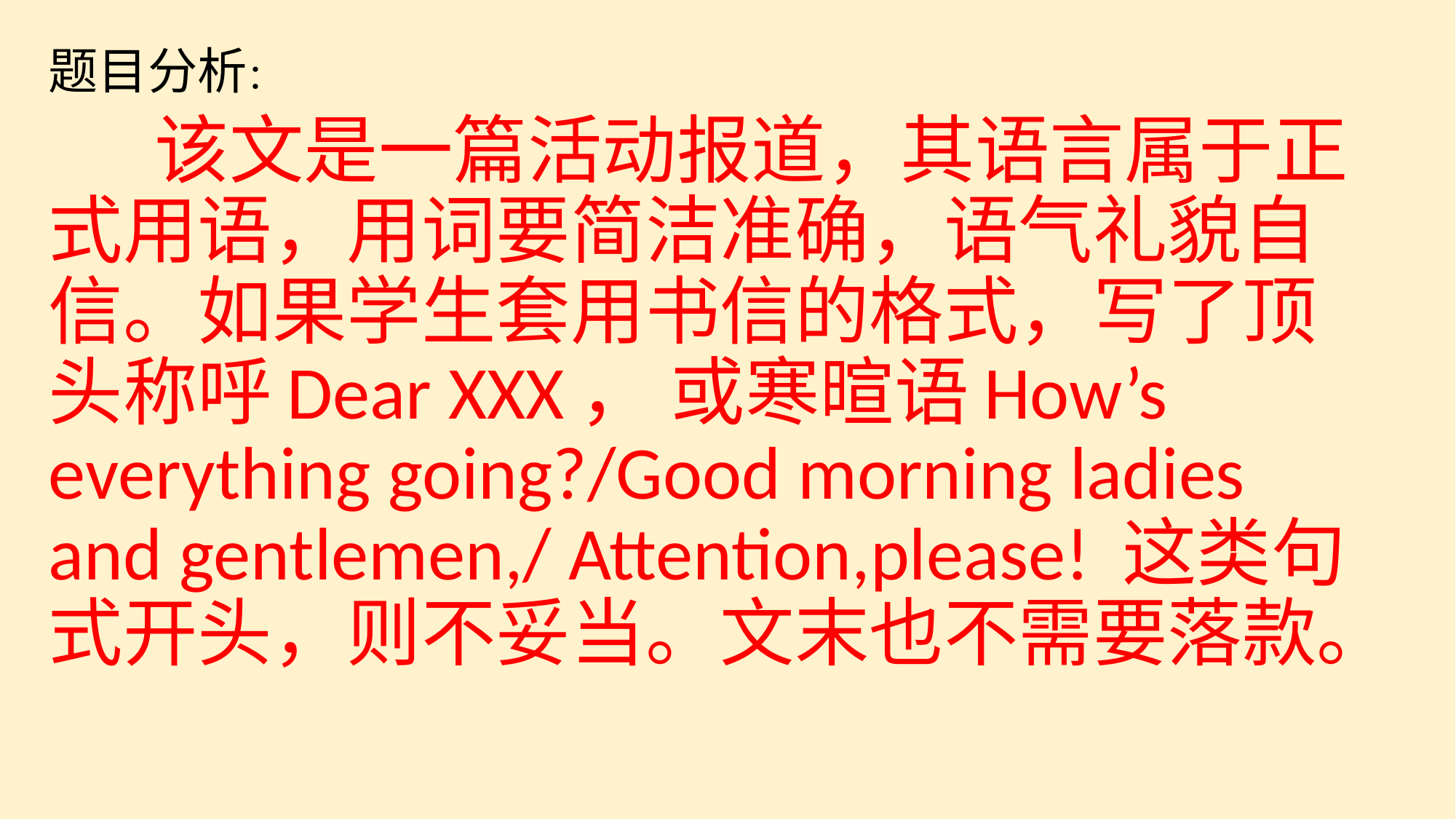

题目分析：
      该文是一篇活动报道，其语言属于正式用语，用词要简洁准确，语气礼貌自信。如果学生套用书信的格式，写了顶头称呼Dear XXX， 或寒暄语How’s everything going?/Good morning ladies and gentlemen,/ Attention,please! 这类句式开头，则不妥当。文末也不需要落款。